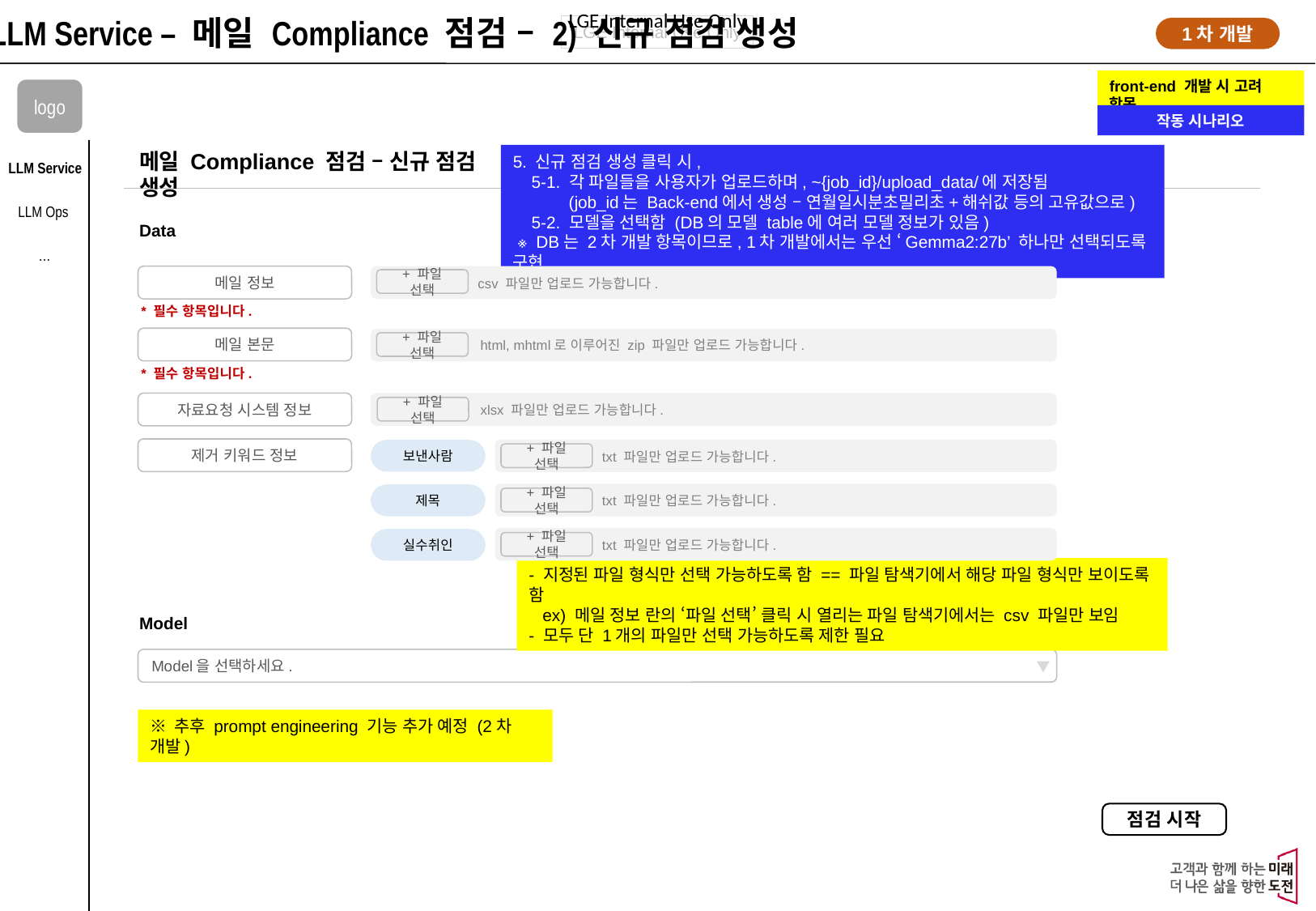

LLM Service – 메일 Compliance 점검 – 2) 신규 점검 생성
1차 개발
front-end 개발 시 고려 항목
logo
작동 시나리오
메일 Compliance 점검 – 신규 점검 생성
5. 신규 점검 생성 클릭 시,
    5-1. 각 파일들을 사용자가 업로드하며, ~{job_id}/upload_data/에 저장됨
            (job_id는 Back-end에서 생성 – 연월일시분초밀리초+해쉬값 등의 고유값으로)
    5-2. 모델을 선택함 (DB의 모델 table에 여러 모델 정보가 있음)
 ※ DB는 2차 개발 항목이므로, 1차 개발에서는 우선 ‘Gemma2:27b’ 하나만 선택되도록 구현
LLM Service
LLM Ops
Data
…
메일 정보
                      csv 파일만 업로드 가능합니다.
+ 파일 선택
* 필수 항목입니다.
메일 본문
                         html, mhtml로 이루어진 zip 파일만 업로드 가능합니다.
+ 파일 선택
* 필수 항목입니다.
                         xlsx 파일만 업로드 가능합니다.
자료요청 시스템 정보
+ 파일 선택
제거 키워드 정보
                      txt 파일만 업로드 가능합니다.
보낸사람
+ 파일 선택
                      txt 파일만 업로드 가능합니다.
제목
+ 파일 선택
                      txt 파일만 업로드 가능합니다.
실수취인
+ 파일 선택
- 지정된 파일 형식만 선택 가능하도록 함 == 파일 탐색기에서 해당 파일 형식만 보이도록 함
   ex) 메일 정보 란의 ‘파일 선택’ 클릭 시 열리는 파일 탐색기에서는 csv 파일만 보임
- 모두 단 1개의 파일만 선택 가능하도록 제한 필요
Model
Model을 선택하세요.

※ 추후 prompt engineering 기능 추가 예정 (2차 개발)
점검 시작